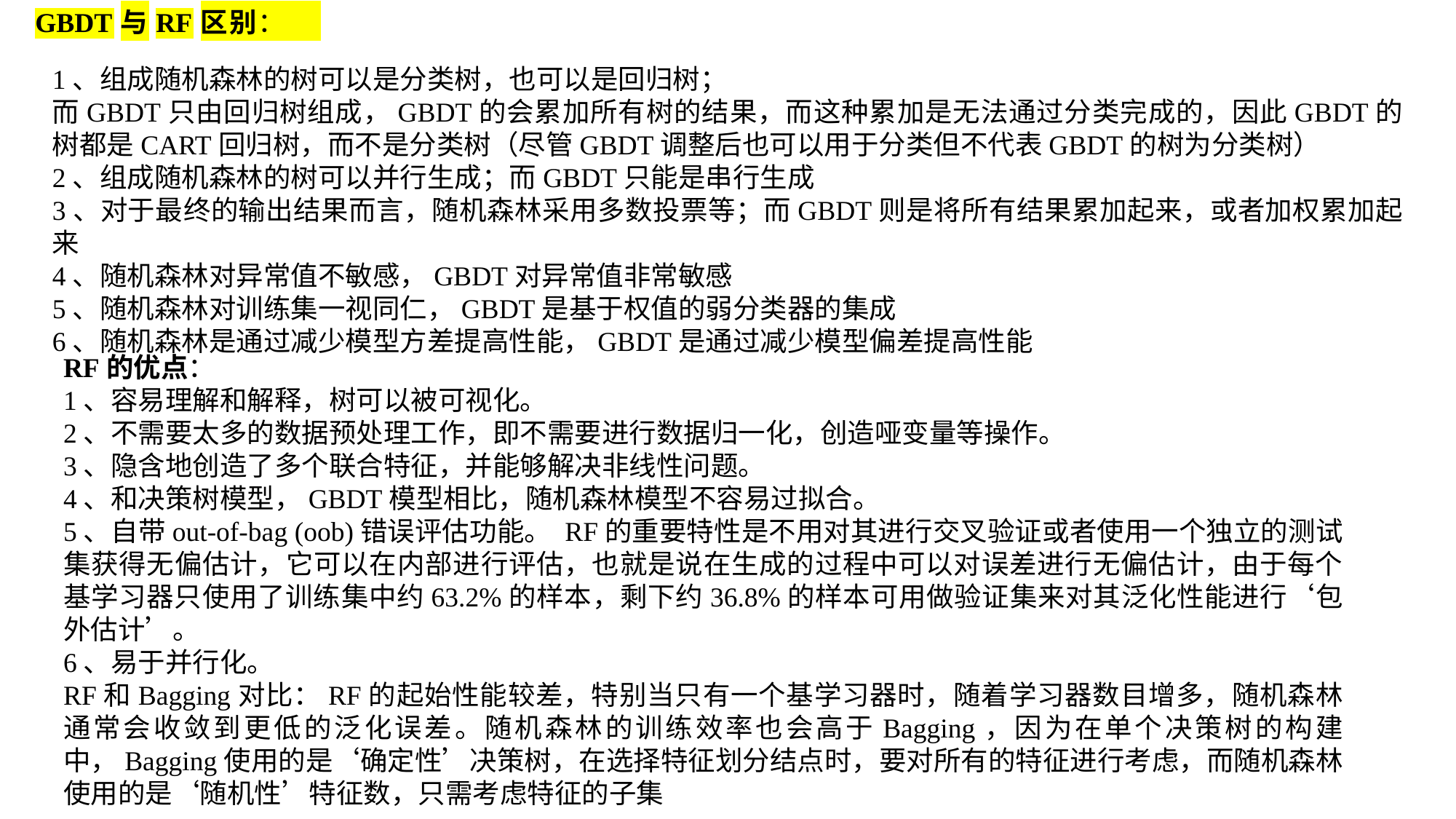

GBDT与RF区别：
1、组成随机森林的树可以是分类树，也可以是回归树；
而GBDT只由回归树组成，GBDT的会累加所有树的结果，而这种累加是无法通过分类完成的，因此GBDT的树都是CART回归树，而不是分类树（尽管GBDT调整后也可以用于分类但不代表GBDT的树为分类树）
2、组成随机森林的树可以并行生成；而GBDT只能是串行生成
3、对于最终的输出结果而言，随机森林采用多数投票等；而GBDT则是将所有结果累加起来，或者加权累加起来
4、随机森林对异常值不敏感，GBDT对异常值非常敏感
5、随机森林对训练集一视同仁，GBDT是基于权值的弱分类器的集成
6、随机森林是通过减少模型方差提高性能，GBDT是通过减少模型偏差提高性能
RF的优点：
1、容易理解和解释，树可以被可视化。
2、不需要太多的数据预处理工作，即不需要进行数据归一化，创造哑变量等操作。
3、隐含地创造了多个联合特征，并能够解决非线性问题。
4、和决策树模型，GBDT模型相比，随机森林模型不容易过拟合。
5、自带out-of-bag (oob)错误评估功能。 RF的重要特性是不用对其进行交叉验证或者使用一个独立的测试集获得无偏估计，它可以在内部进行评估，也就是说在生成的过程中可以对误差进行无偏估计，由于每个基学习器只使用了训练集中约63.2%的样本，剩下约36.8%的样本可用做验证集来对其泛化性能进行‘包外估计’。
6、易于并行化。
RF和Bagging对比：RF的起始性能较差，特别当只有一个基学习器时，随着学习器数目增多，随机森林通常会收敛到更低的泛化误差。随机森林的训练效率也会高于Bagging，因为在单个决策树的构建中，Bagging使用的是‘确定性’决策树，在选择特征划分结点时，要对所有的特征进行考虑，而随机森林使用的是‘随机性’特征数，只需考虑特征的子集